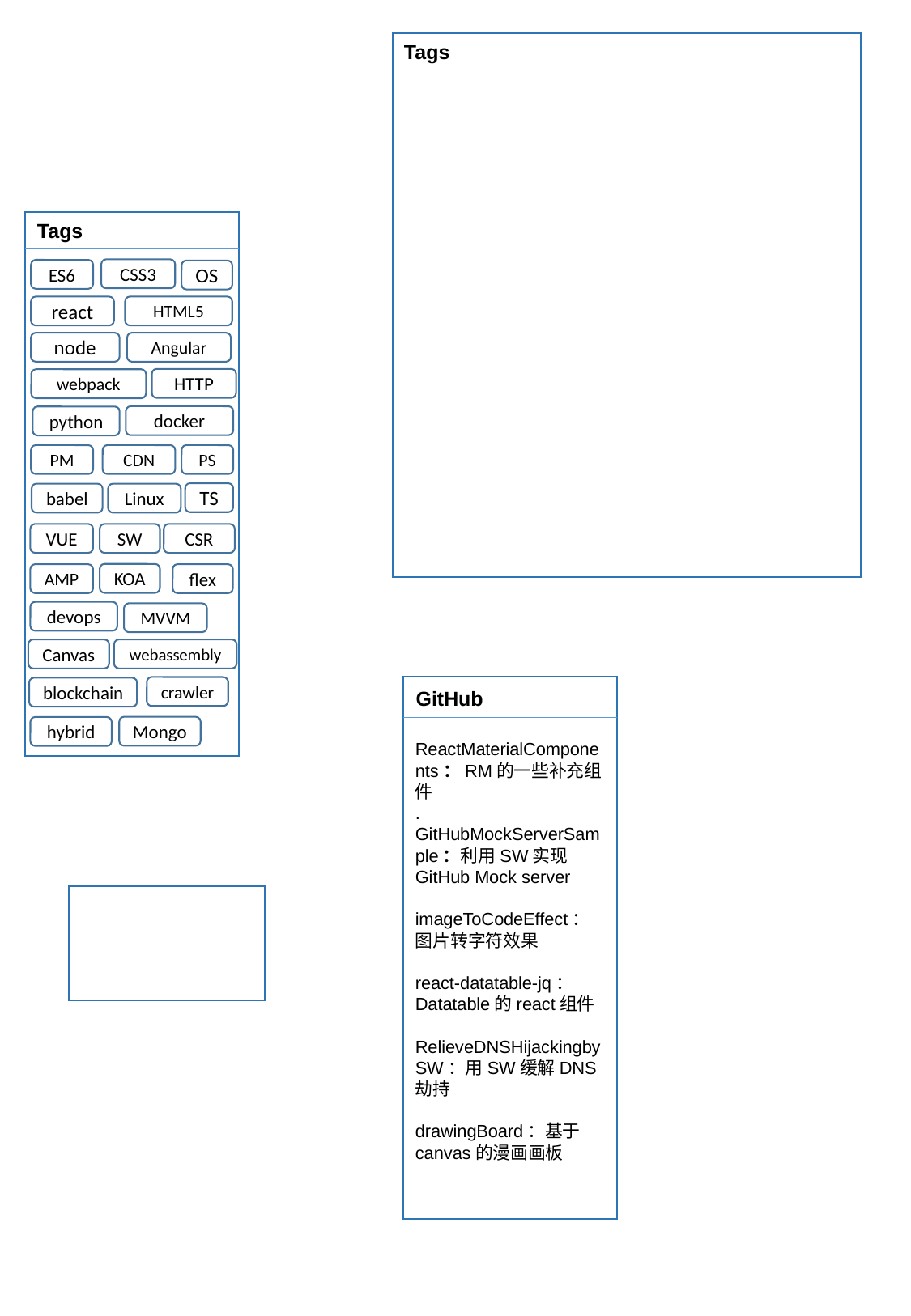

Tags

Tags
CSS3
ES6
OS
react
HTML5
Angular
node
HTTP
webpack
docker
python
PM
CDN
PS
TS
babel
Linux
VUE
SW
CSR
KOA
AMP
flex
devops
MVVM
webassembly
Canvas
crawler

GitHub
ReactMaterialComponents：RM的一些补充组件
. GitHubMockServerSample：利用SW实现GitHub Mock server

imageToCodeEffect：图片转字符效果

react-datatable-jq：Datatable的react组件

RelieveDNSHijackingbySW：用SW缓解DNS劫持

drawingBoard：基于canvas的漫画画板

blockchain
Mongo
hybrid